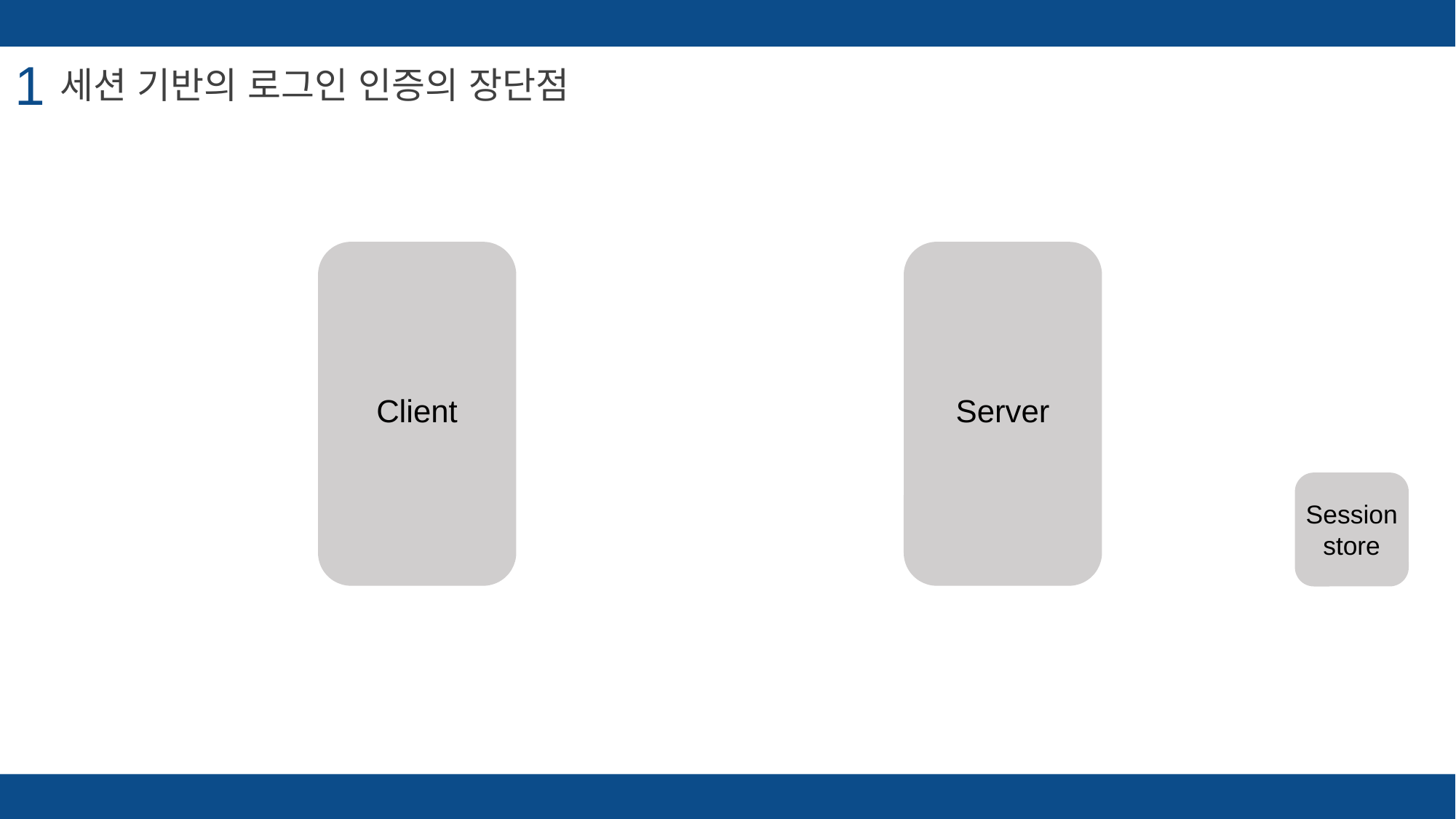

1
세션 기반의 로그인 인증의 장단점

Client
Server

Session store